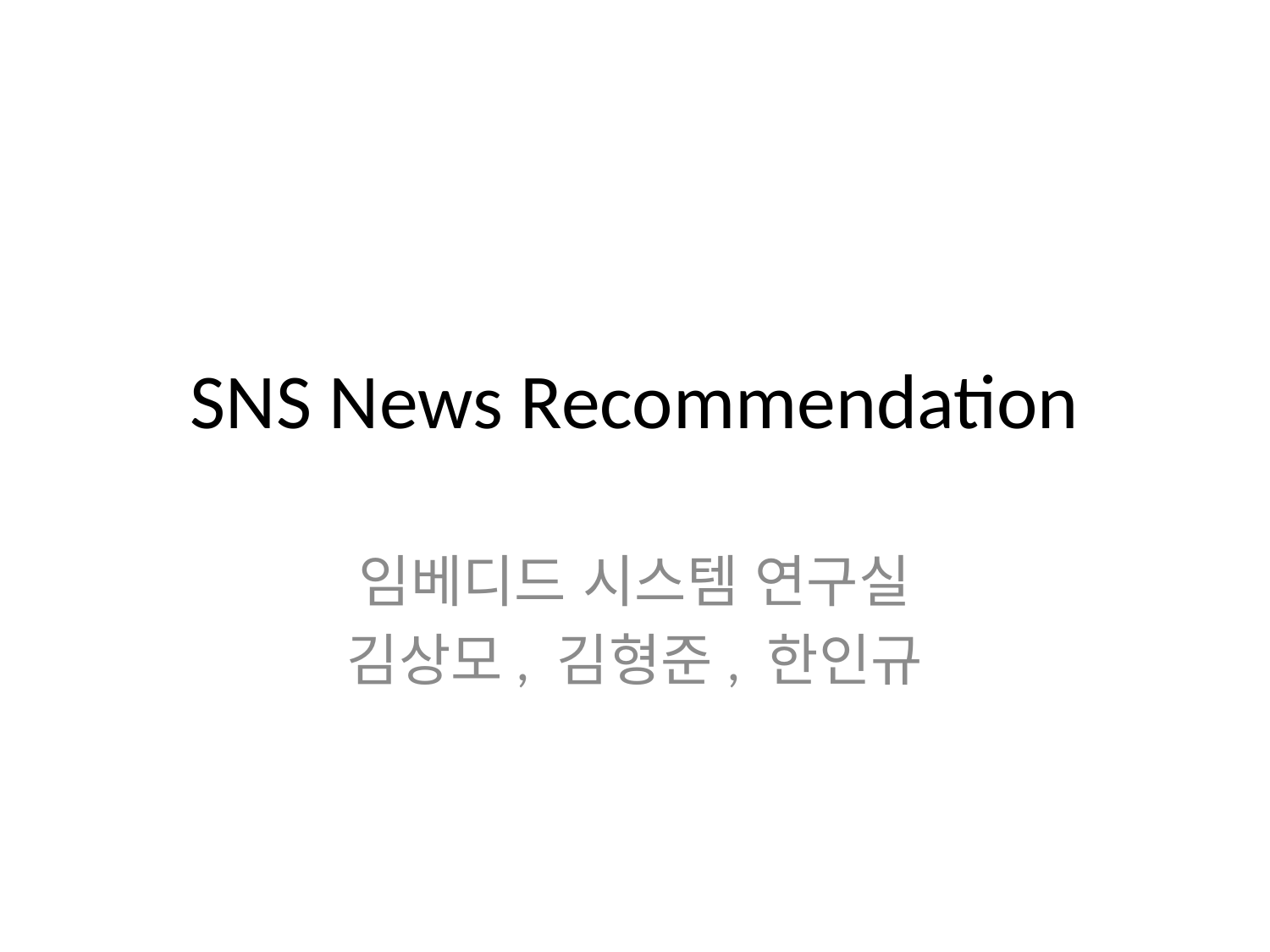

# SNS News Recommendation
임베디드 시스템 연구실
김상모, 김형준, 한인규